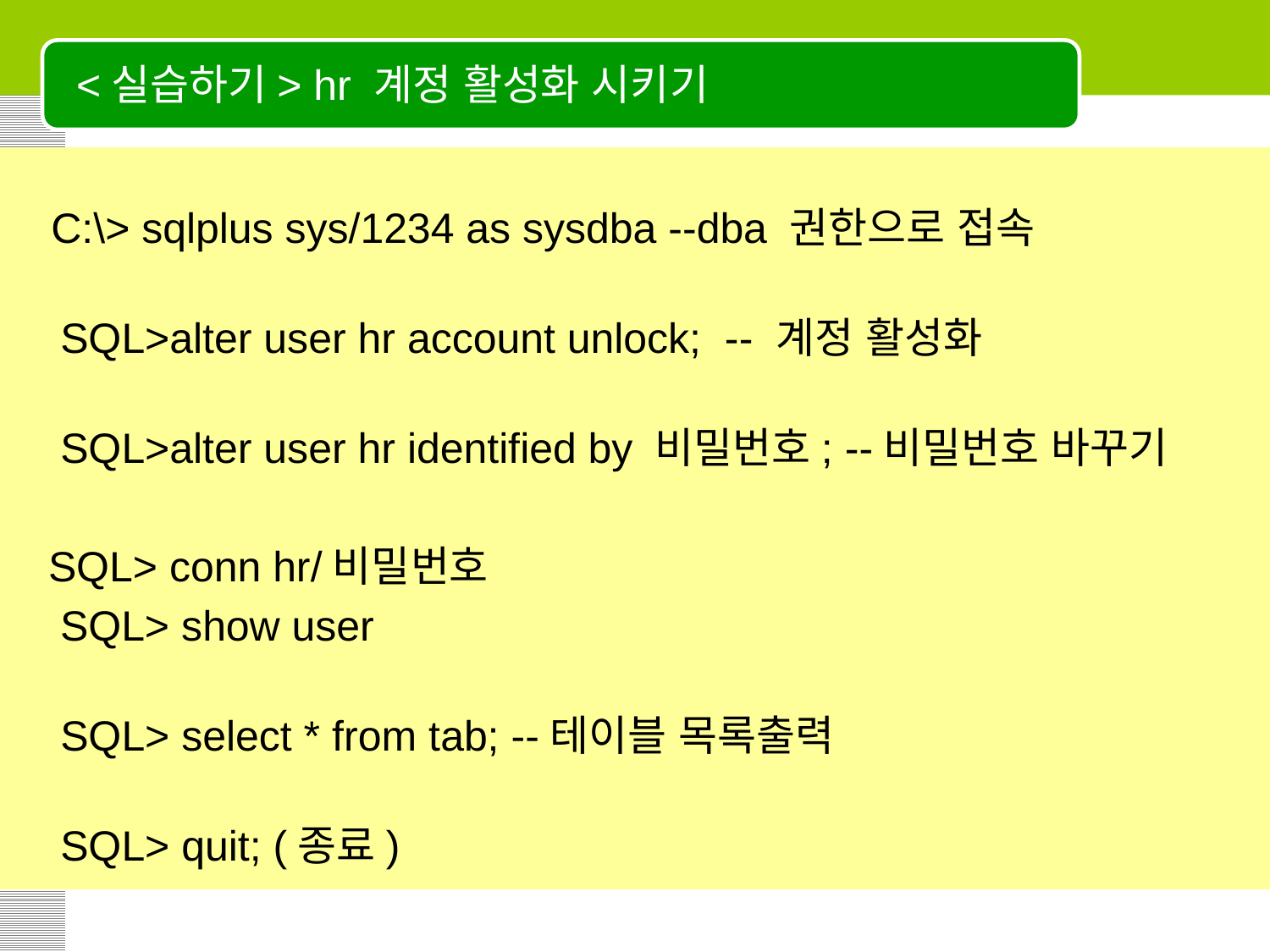

# <실습하기> hr 계정 활성화 시키기

    C:\> sqlplus sys/1234 as sysdba --dba 권한으로 접속
SQL>alter user hr account unlock;  -- 계정 활성화
SQL>alter user hr identified by 비밀번호; --비밀번호 바꾸기

   SQL> conn hr/비밀번호
    SQL> show user
SQL> select * from tab; --테이블 목록출력
SQL> quit; (종료)